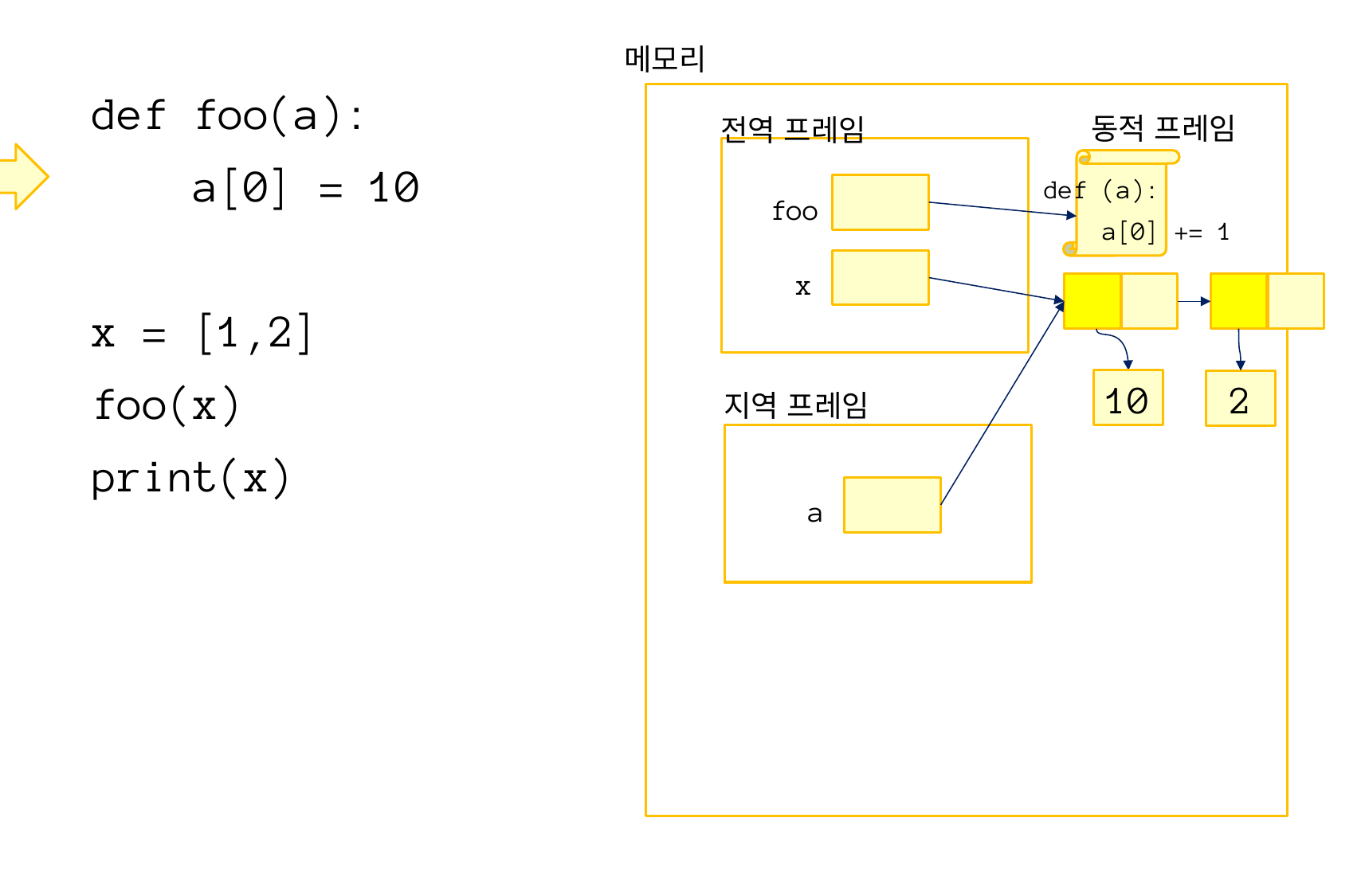

메모리
def foo(a):
    a[0] = 10

x = [1,2]
foo(x)
print(x)

동적 프레임
전역 프레임
PC

def (a):
    a[0] += 1
foo

x

지역 프레임
10
2

a

1